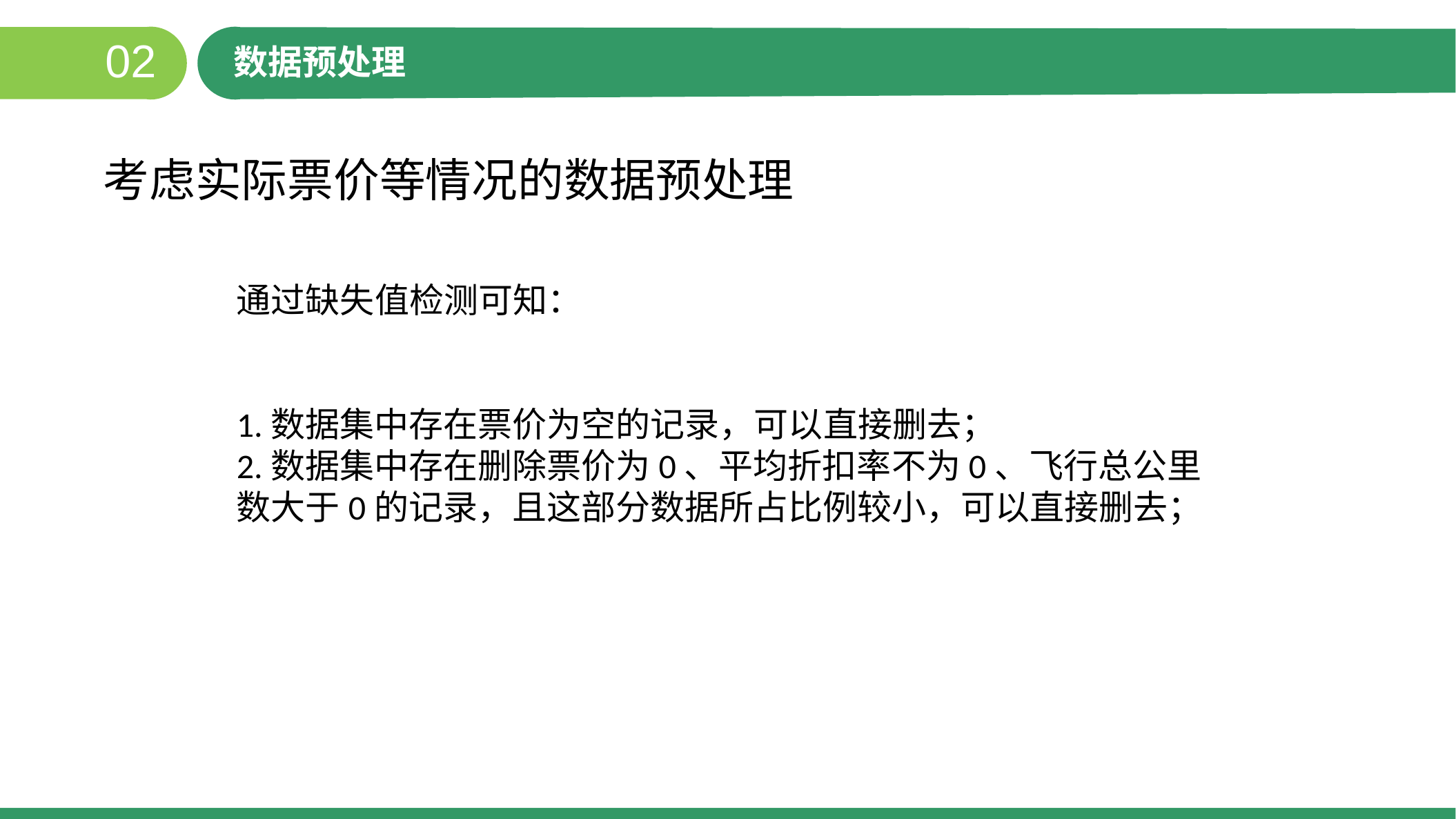

02

数据预处理

考虑实际票价等情况的数据预处理
通过缺失值检测可知：

1.数据集中存在票价为空的记录，可以直接删去；
2.数据集中存在删除票价为0、平均折扣率不为0、飞行总公里数大于0的记录，且这部分数据所占比例较小，可以直接删去；